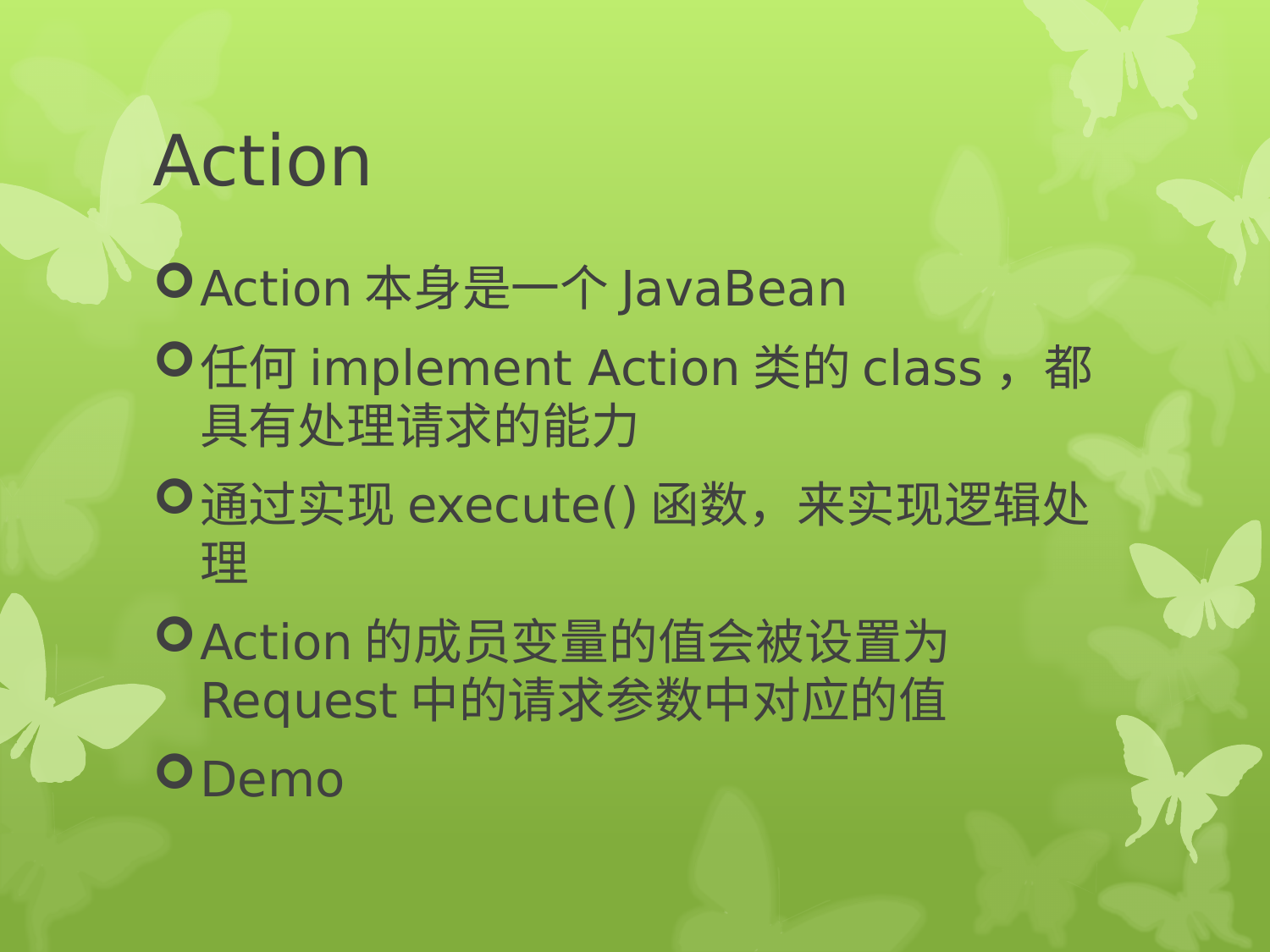

# Action
Action本身是一个JavaBean
任何implement Action类的class，都具有处理请求的能力
通过实现execute()函数，来实现逻辑处理
Action的成员变量的值会被设置为Request中的请求参数中对应的值
Demo